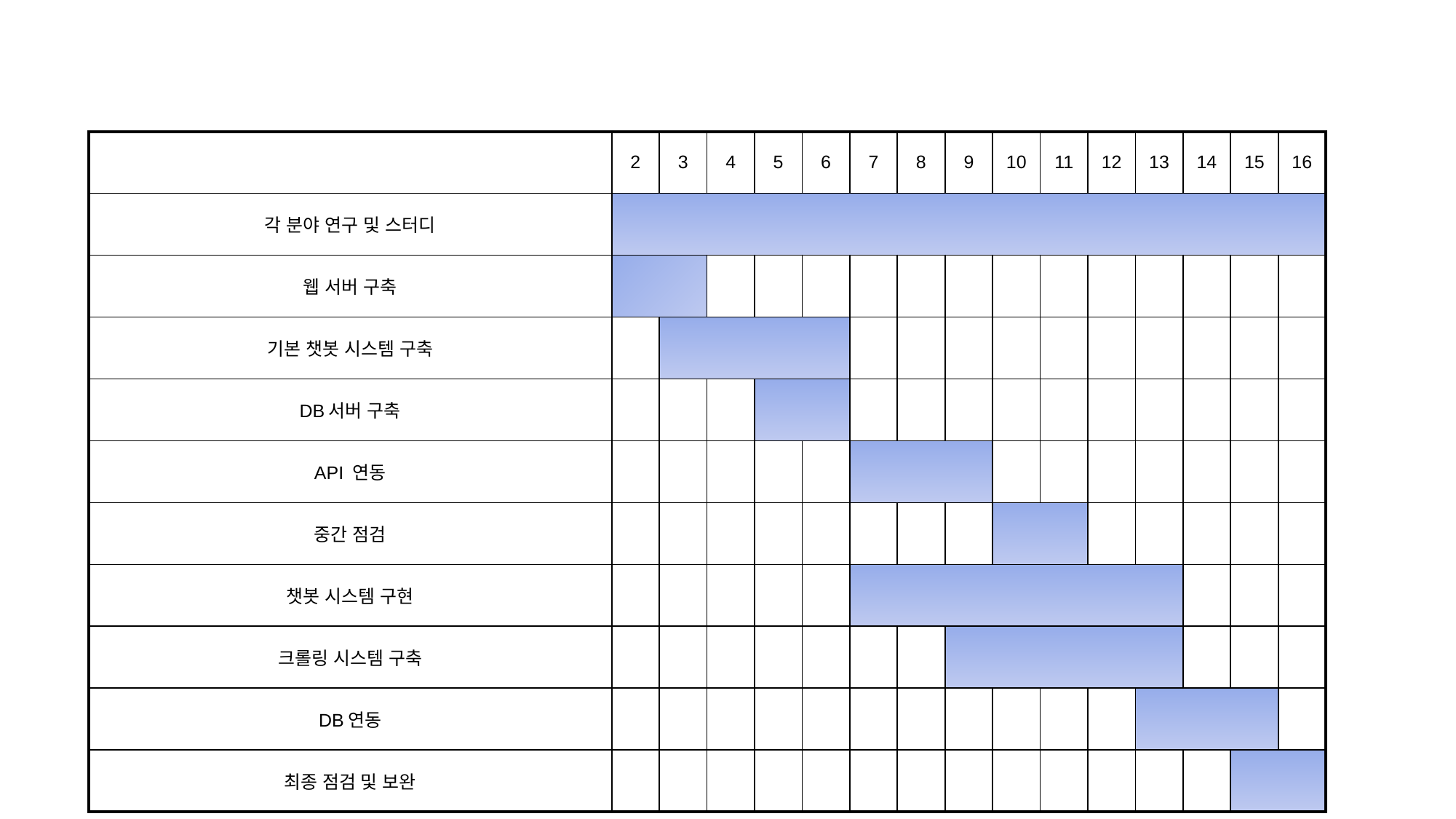

|  | 2 | 3 | 4 | 5 | 6 | 7 | 8 | 9 | 10 | 11 | 12 | 13 | 14 | 15 | 16 |
| --- | --- | --- | --- | --- | --- | --- | --- | --- | --- | --- | --- | --- | --- | --- | --- |
| 각 분야 연구 및 스터디 |  |  |  |  |  |  |  |  |  |  |  |  |  |  |  |
| 웹 서버 구축 |  |  |  |  |  |  |  |  |  |  |  |  |  |  |  |
| 기본 챗봇 시스템 구축 |  |  |  |  |  |  |  |  |  |  |  |  |  |  |  |
| DB서버 구축 |  |  |  |  |  |  |  |  |  |  |  |  |  |  |  |
| API 연동 |  |  |  |  |  |  |  |  |  |  |  |  |  |  |  |
| 중간 점검 |  |  |  |  |  |  |  |  |  |  |  |  |  |  |  |
| 챗봇 시스템 구현 |  |  |  |  |  |  |  |  |  |  |  |  |  |  |  |
| 크롤링 시스템 구축 |  |  |  |  |  |  |  |  |  |  |  |  |  |  |  |
| DB연동 |  |  |  |  |  |  |  |  |  |  |  |  |  |  |  |
| 최종 점검 및 보완 |  |  |  |  |  |  |  |  |  |  |  |  |  |  |  |